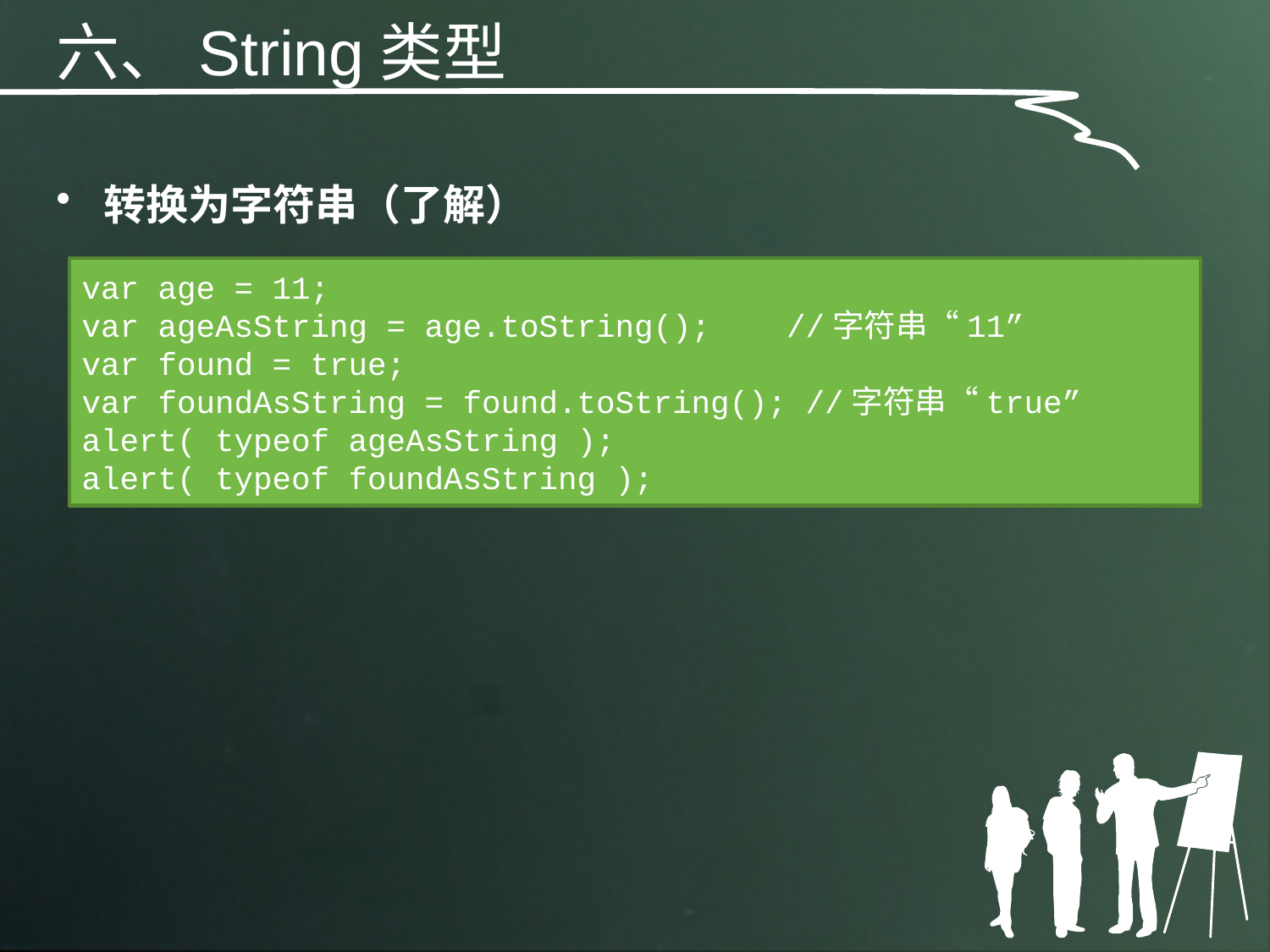

六、String类型

转换为字符串（了解）
var age = 11;
var ageAsString = age.toString();    //字符串“11”
var found = true;
var foundAsString = found.toString(); //字符串“true”
alert( typeof ageAsString );
alert( typeof foundAsString );